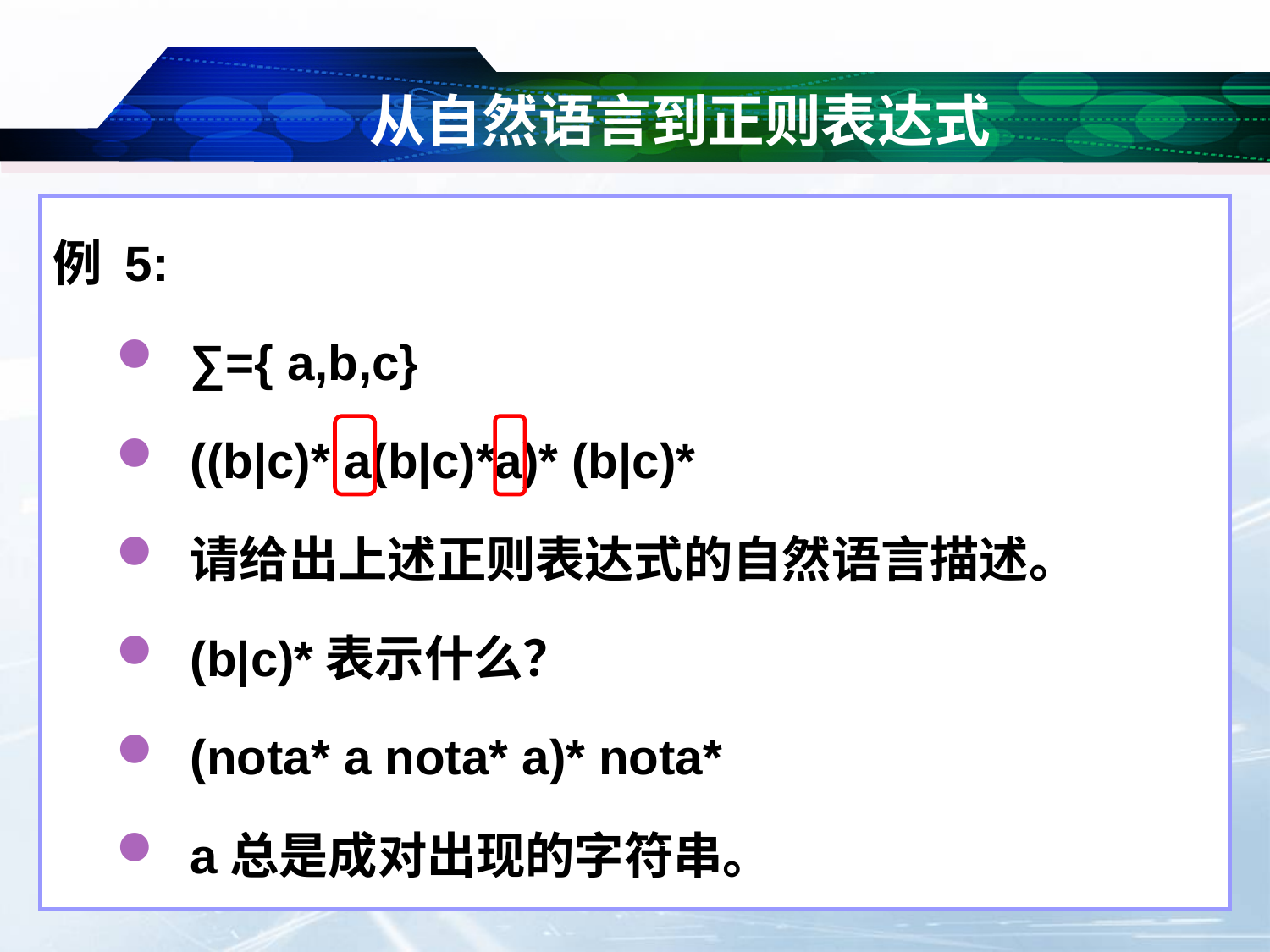

# 从自然语言到正则表达式
例 5:
∑={ a,b,c}
((b|c)* a(b|c)*a)* (b|c)*
请给出上述正则表达式的自然语言描述。
(b|c)*表示什么？
(nota* a nota* a)* nota*
a总是成对出现的字符串。